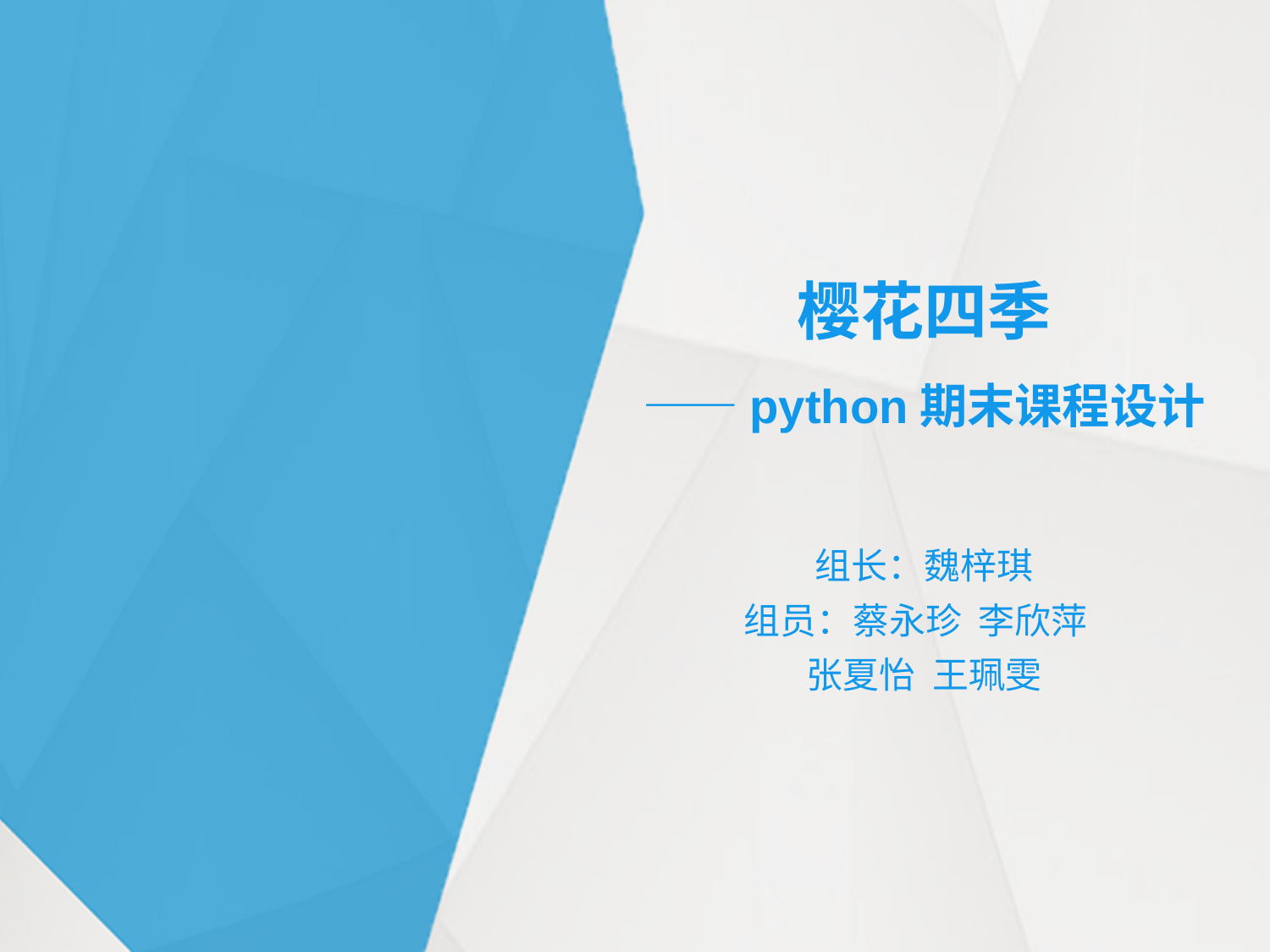

# 樱花四季 ——python期末课程设计
组长：魏梓琪
组员：蔡永珍  李欣萍
张夏怡  王珮雯